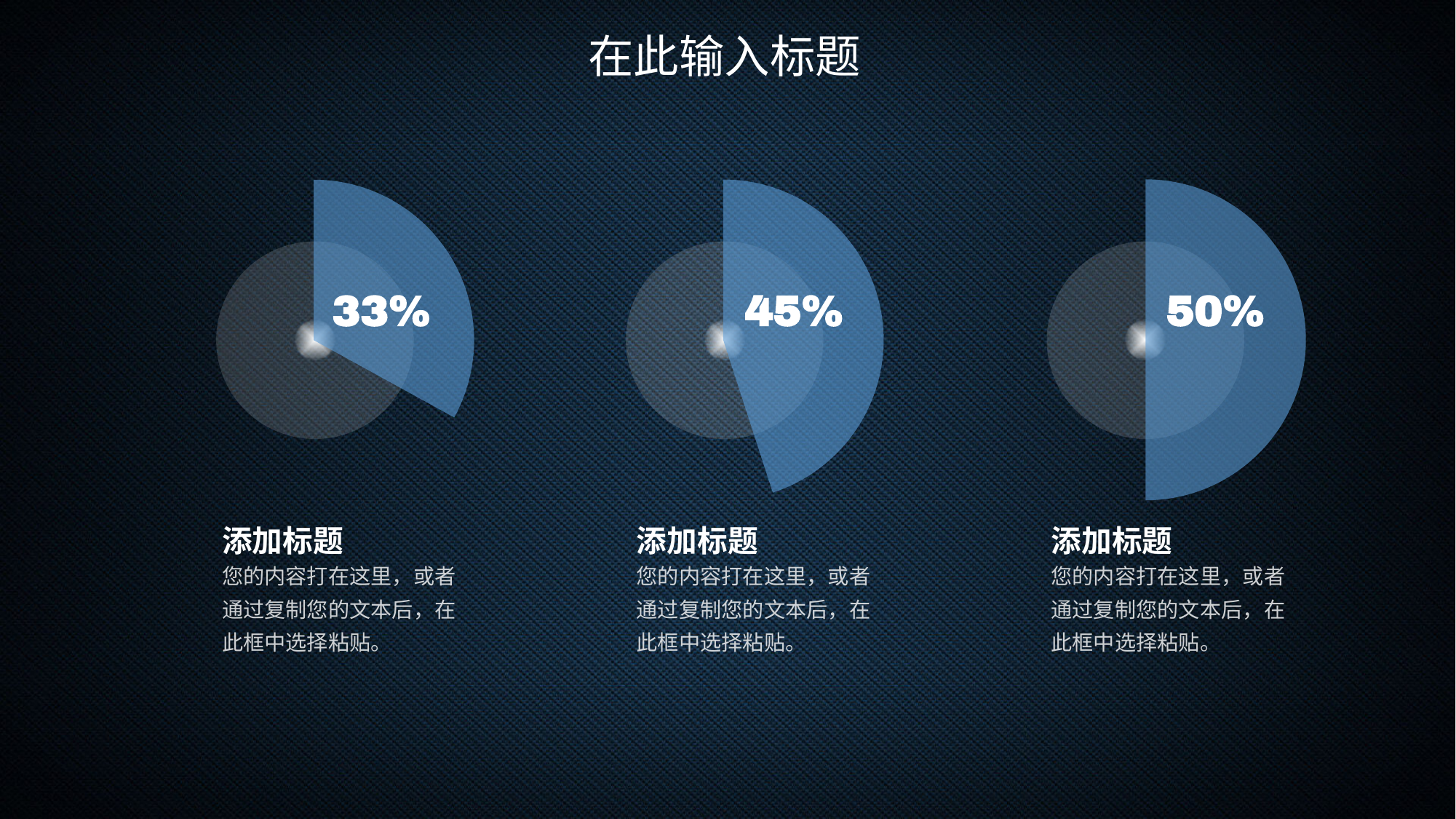

在此输入标题

### Chart

| Category | 销售额 |
|---|---|
| 第一季度 | 5.0 |
| 第二季度 | 5.0 |

### Chart

| Category | 销售额 |
|---|---|
| 第一季度 | 45.0 |
| 第二季度 | 55.0 |

### Chart

| Category | 销售额 |
|---|---|
| 第一季度 | 33.0 |
| 第二季度 | 67.0 |

33%
45%
50%

添加标题
您的内容打在这里，或者通过复制您的文本后，在此框中选择粘贴。
添加标题
您的内容打在这里，或者通过复制您的文本后，在此框中选择粘贴。
添加标题
您的内容打在这里，或者通过复制您的文本后，在此框中选择粘贴。